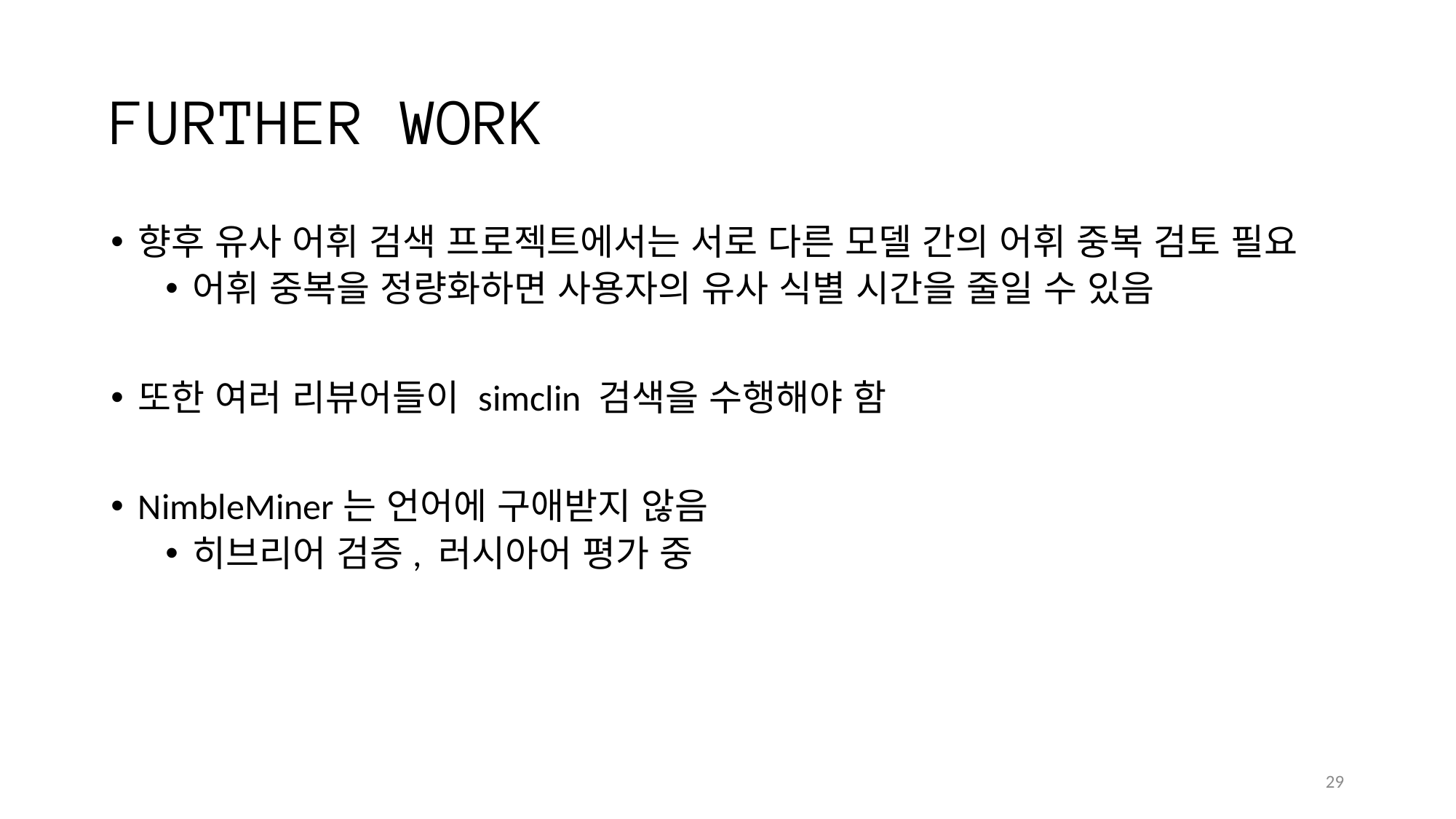

# FURTHER WORK
향후 유사 어휘 검색 프로젝트에서는 서로 다른 모델 간의 어휘 중복 검토 필요
어휘 중복을 정량화하면 사용자의 유사 식별 시간을 줄일 수 있음

또한 여러 리뷰어들이 simclin 검색을 수행해야 함

NimbleMiner는 언어에 구애받지 않음
히브리어 검증, 러시아어 평가 중
29